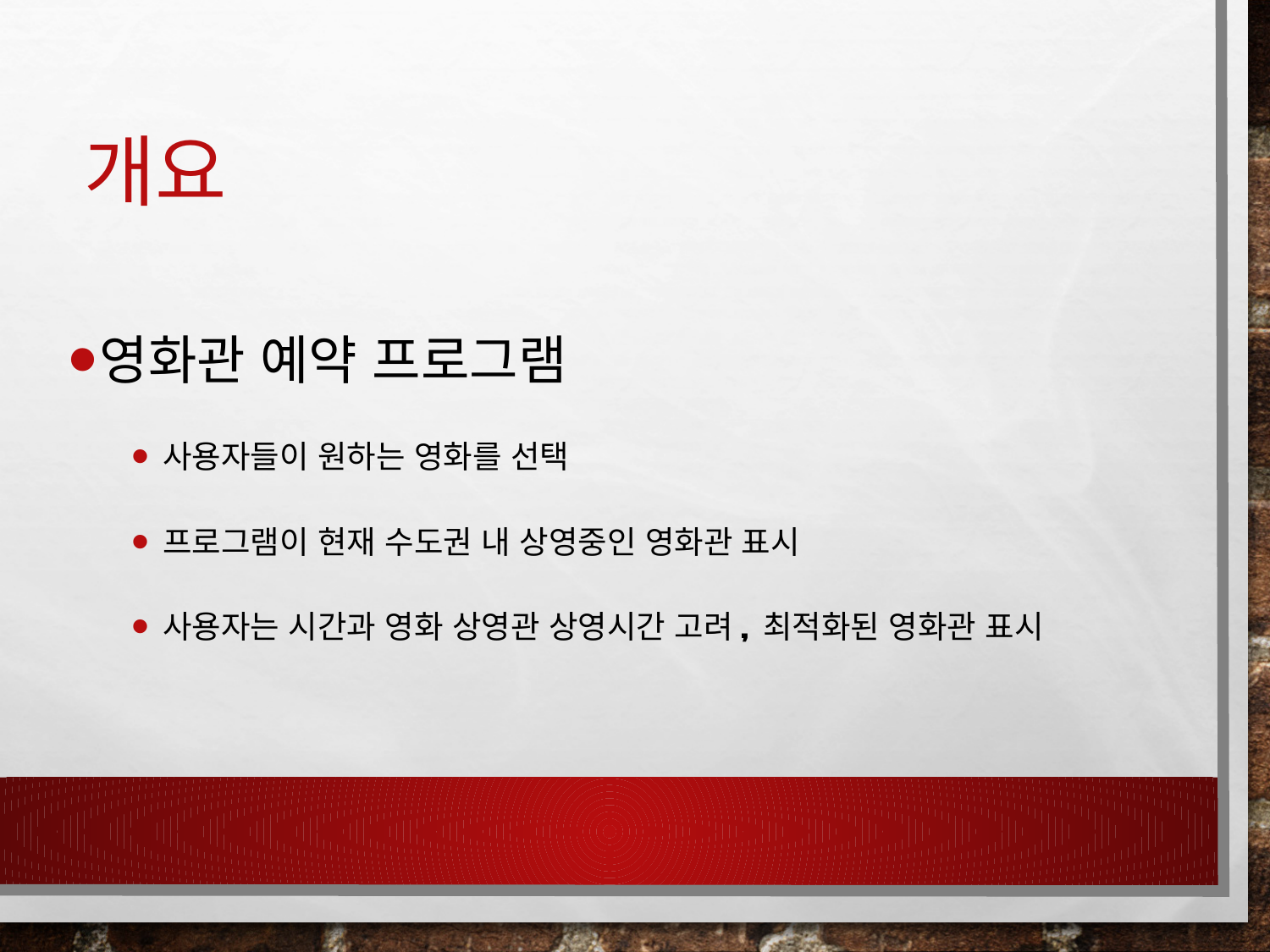

# 개요
영화관 예약 프로그램
사용자들이 원하는 영화를 선택
프로그램이 현재 수도권 내 상영중인 영화관 표시
사용자는 시간과 영화 상영관 상영시간 고려, 최적화된 영화관 표시